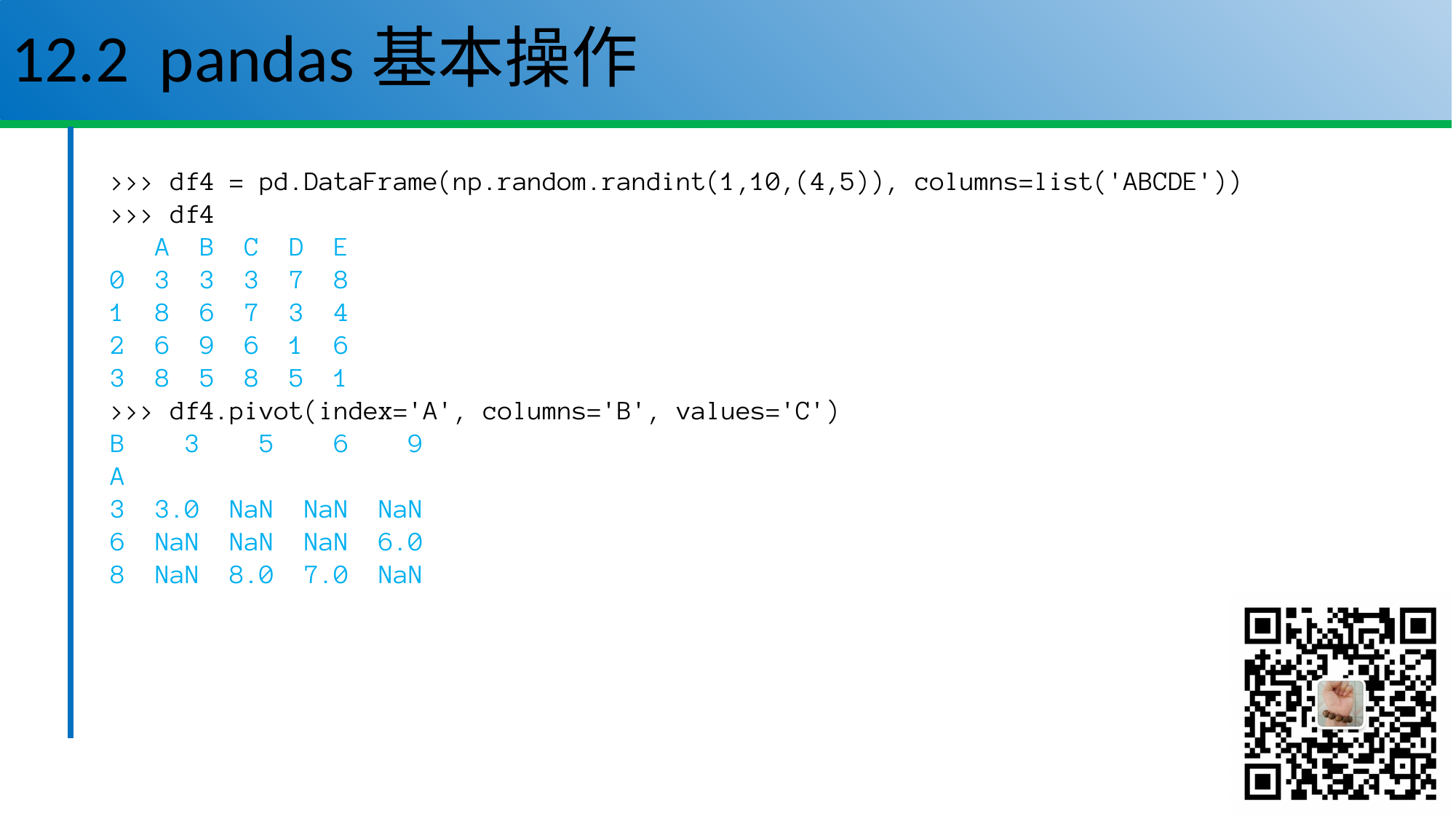

# 12.2  pandas基本操作
>>> df4 = pd.DataFrame(np.random.randint(1,10,(4,5)), columns=list('ABCDE'))
>>> df4
   A  B  C  D  E
0  3  3  3  7  8
1  8  6  7  3  4
2  6  9  6  1  6
3  8  5  8  5  1
>>> df4.pivot(index='A', columns='B', values='C')
B    3    5    6    9
A
3  3.0  NaN  NaN  NaN
6  NaN  NaN  NaN  6.0
8  NaN  8.0  7.0  NaN
93